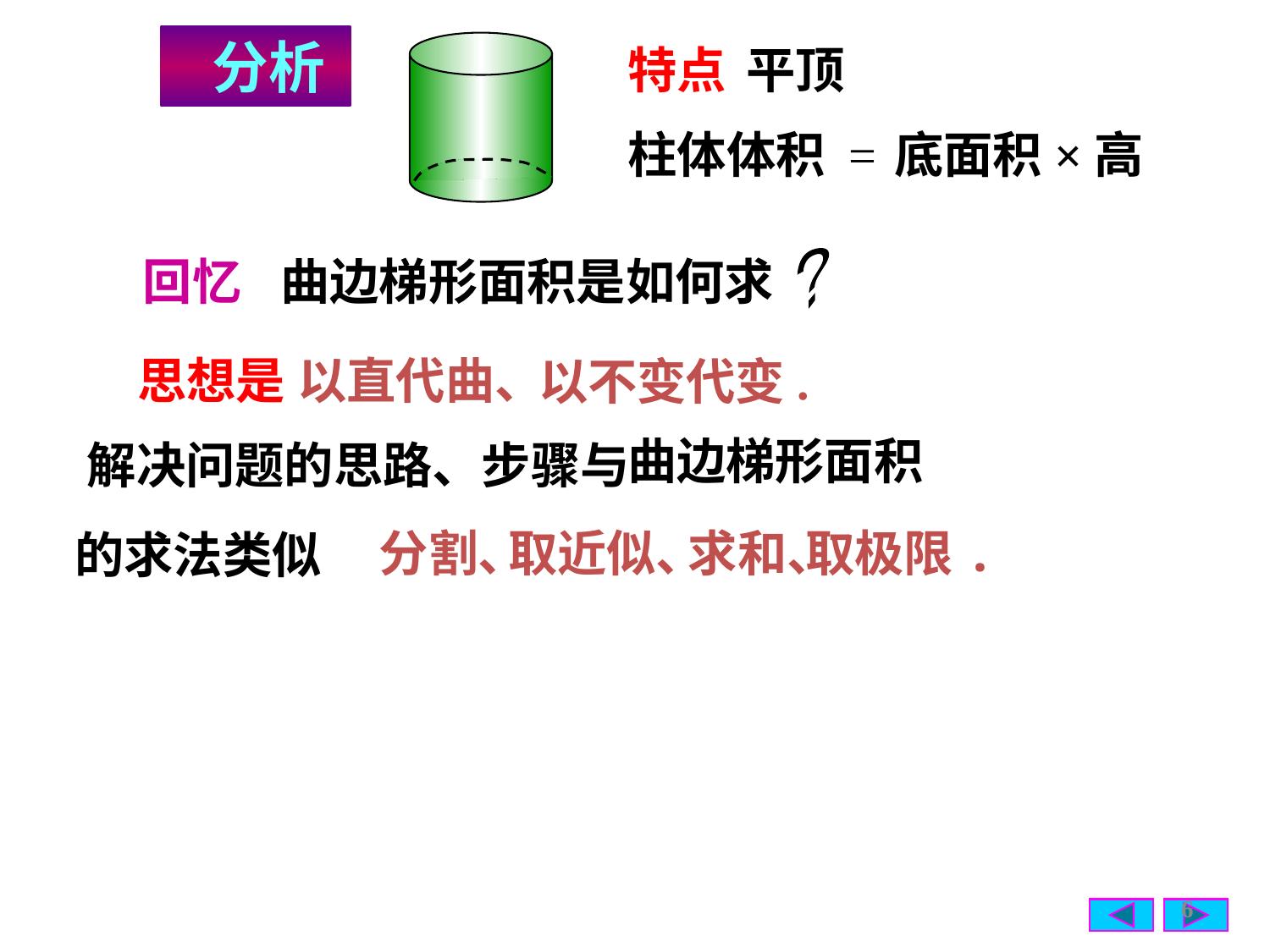

分析

特点
平顶
柱体体积 =
 底面积×高
回忆
曲边梯形面积是如何求
?
思想是
以直代曲、
以不变代变.
曲边梯形面积
 解决问题的思路、步骤与
分割、
取近似、
求和、
取极限.
的求法类似
6